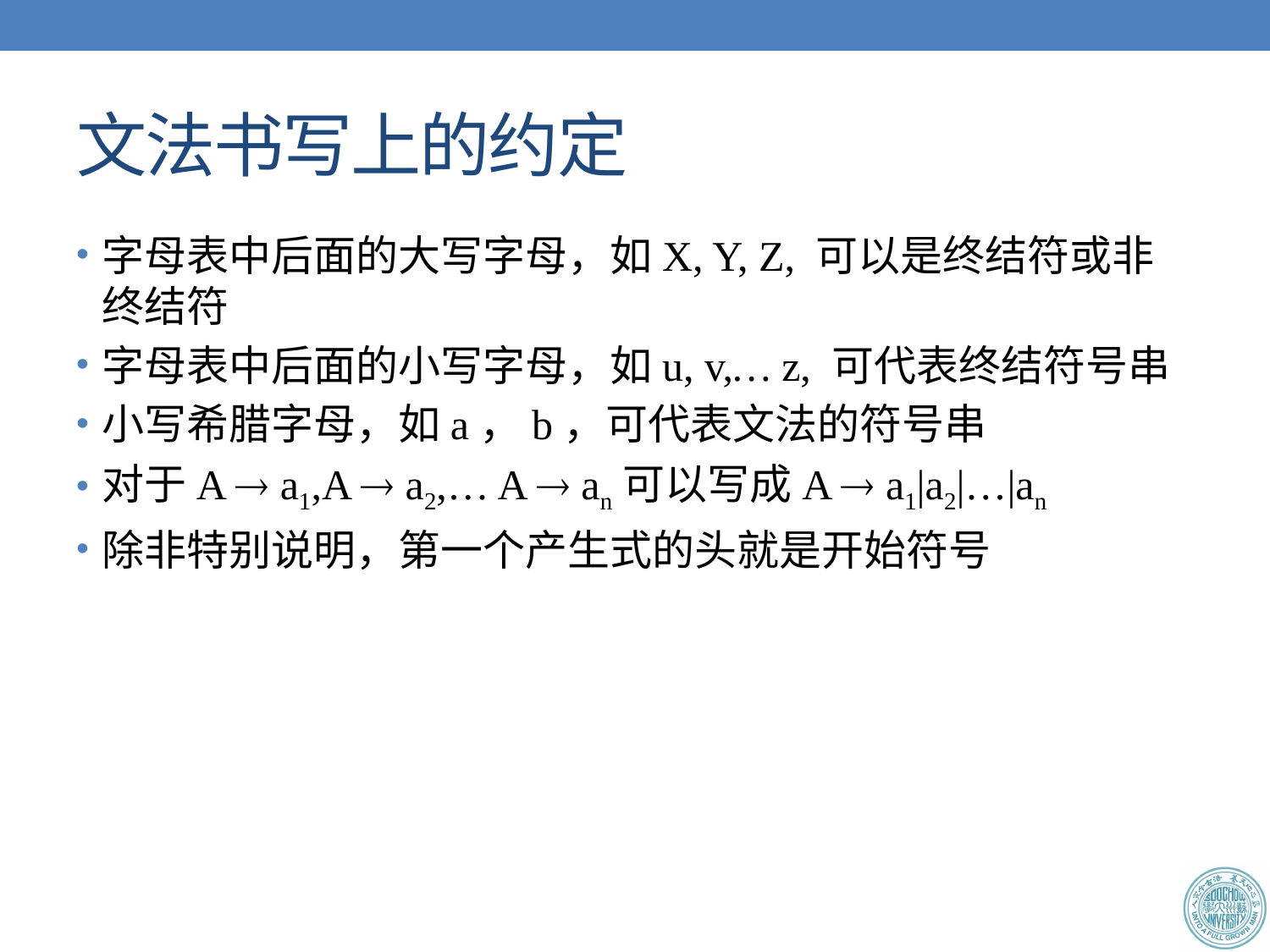

# 文法书写上的约定
字母表中后面的大写字母，如X, Y, Z, 可以是终结符或非终结符
字母表中后面的小写字母，如u, v,… z, 可代表终结符号串
小写希腊字母，如a，b，可代表文法的符号串
对于A → a1,A → a2,… A → an可以写成A → a1|a2|…|an
除非特别说明，第一个产生式的头就是开始符号